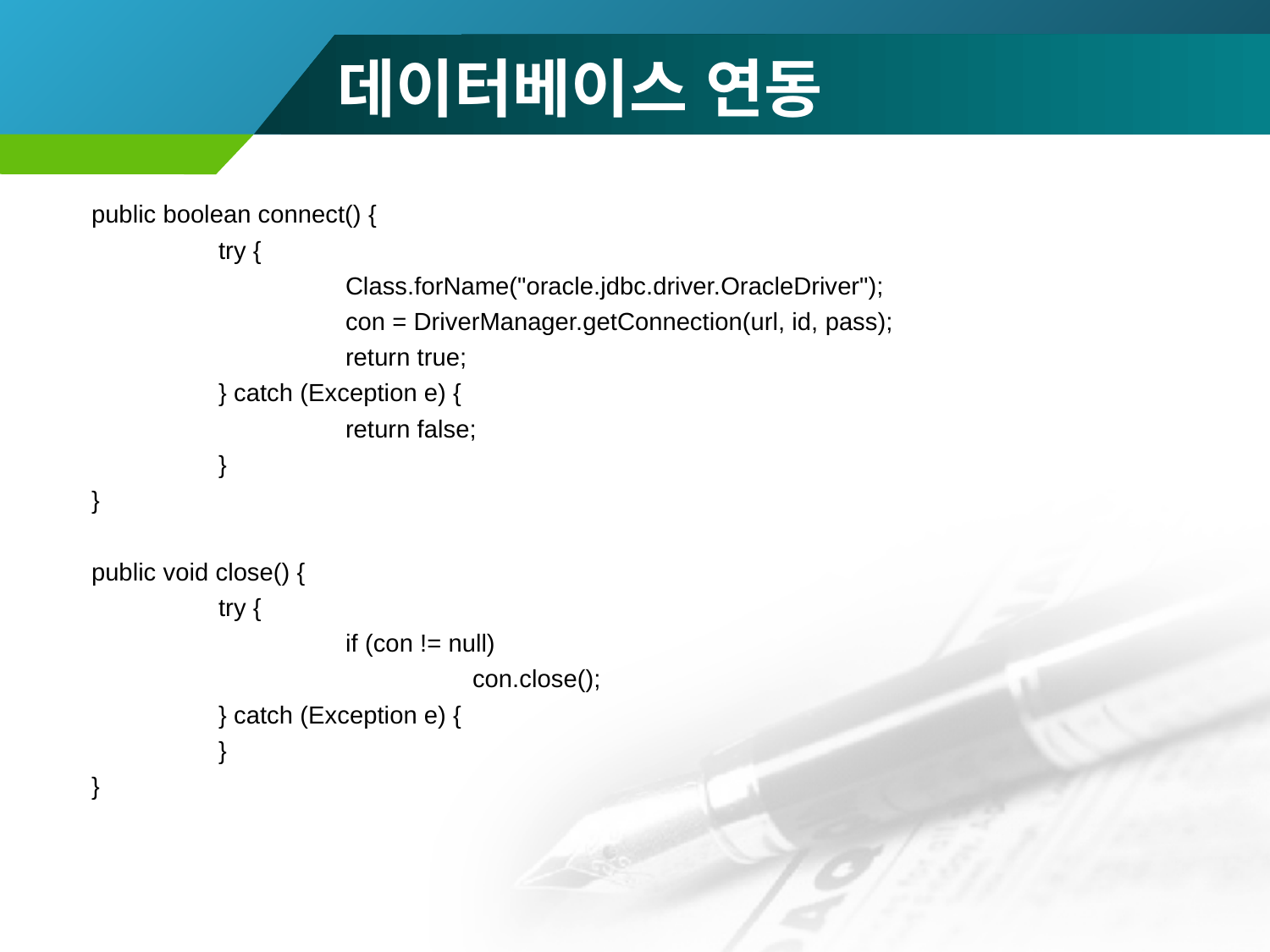

데이터베이스 연동
	public boolean connect() {
		try {
			Class.forName("oracle.jdbc.driver.OracleDriver");
			con = DriverManager.getConnection(url, id, pass);
			return true;
		} catch (Exception e) {
			return false;
		}
	}

	public void close() {
		try {
			if (con != null)
				con.close();
		} catch (Exception e) {
		}
	}